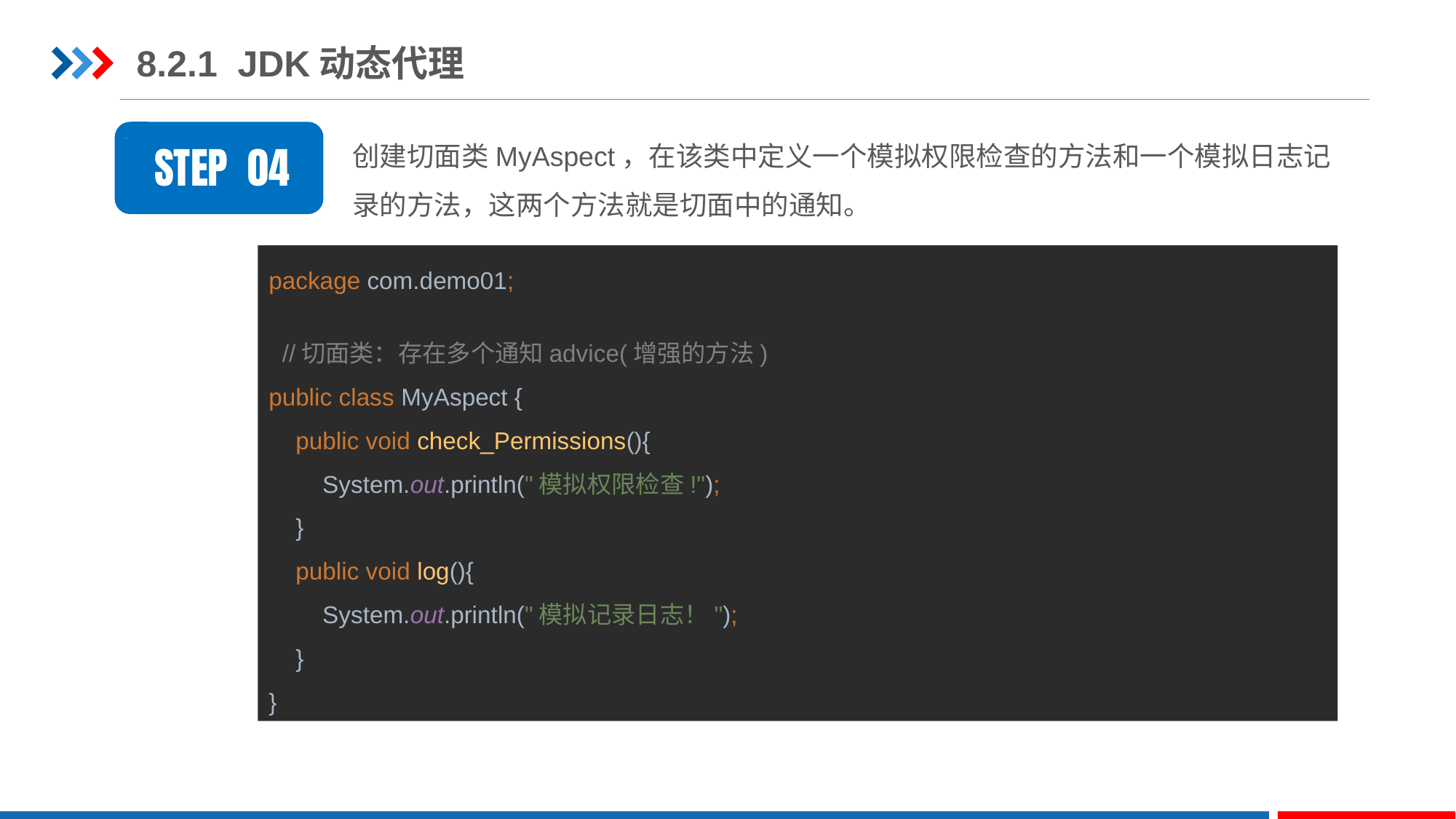

8.2.1  JDK动态代理
创建切面类MyAspect，在该类中定义一个模拟权限检查的方法和一个模拟日志记录的方法，这两个方法就是切面中的通知。

STEP  04
package com.demo01;
  //切面类：存在多个通知advice(增强的方法)
public class MyAspect {
    public void check_Permissions(){
        System.out.println("模拟权限检查!");
    }
    public void log(){
        System.out.println("模拟记录日志！");
    }
}